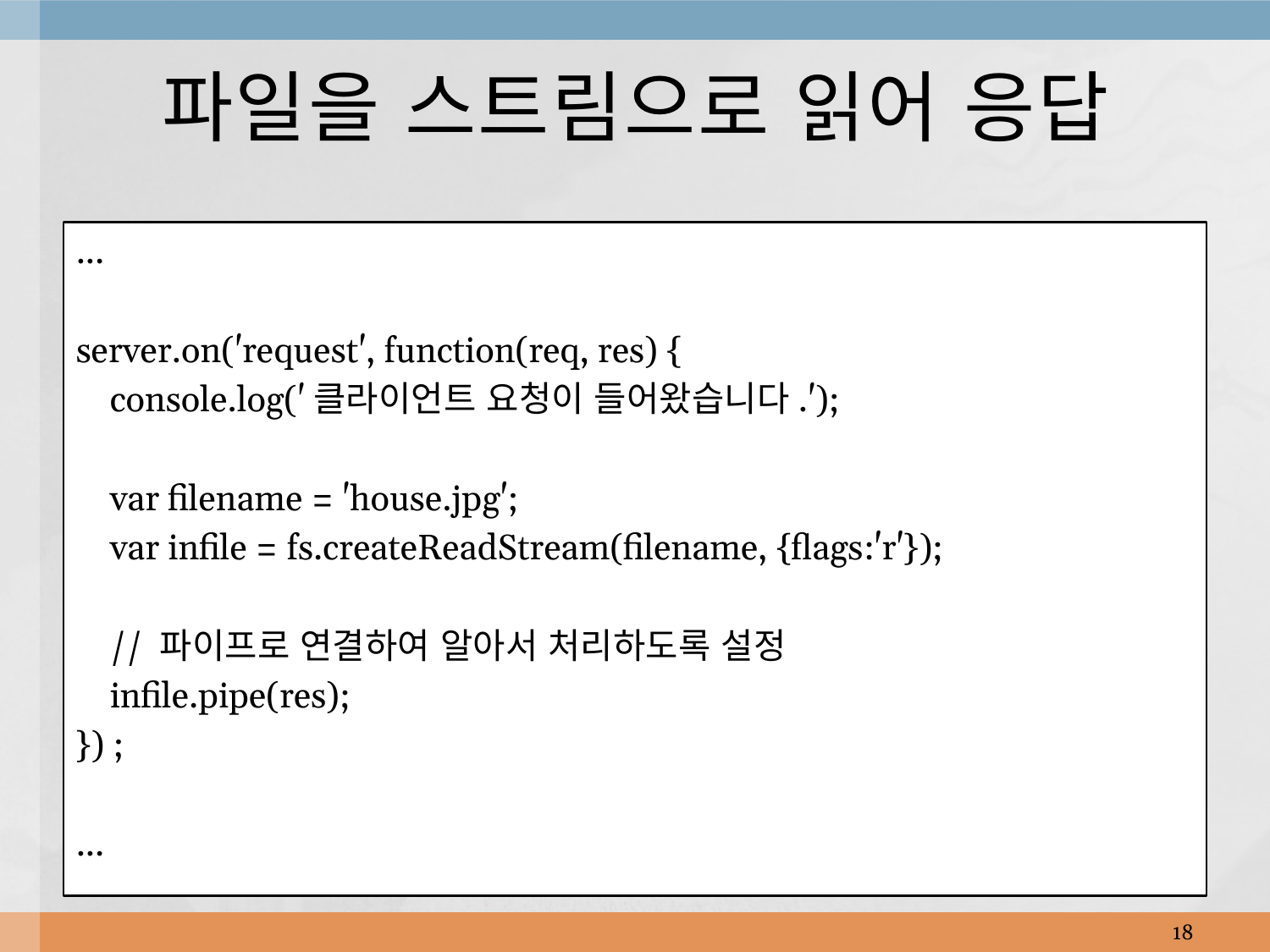

# 파일을 스트림으로 읽어 응답
...

server.on('request', function(req, res) {
    console.log('클라이언트 요청이 들어왔습니다.');

    var filename = 'house.jpg';
    var infile = fs.createReadStream(filename, {flags:'r'});

    // 파이프로 연결하여 알아서 처리하도록 설정
    infile.pipe(res);
}) ;

...
18